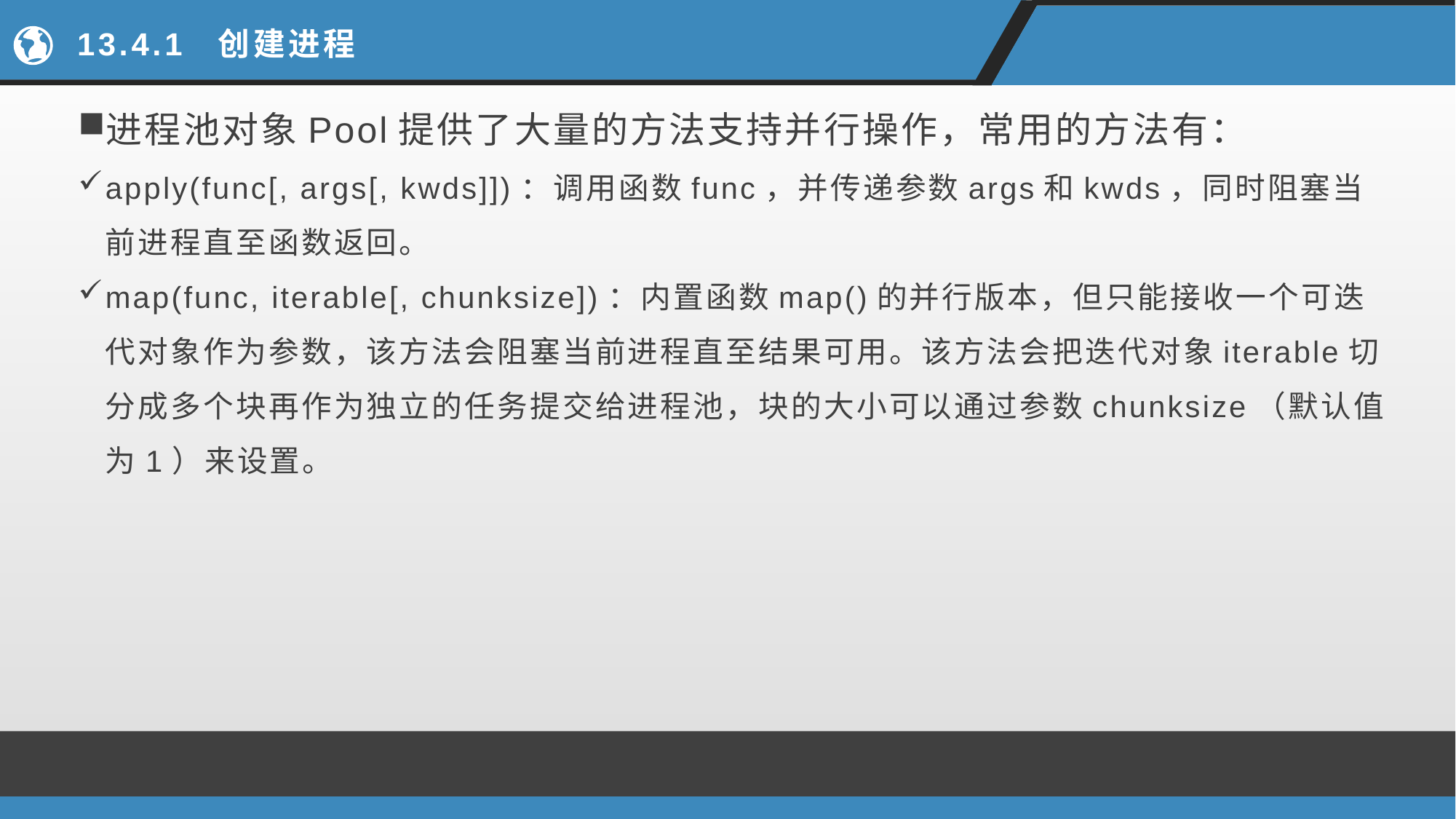

# 13.4.1  创建进程

进程池对象Pool提供了大量的方法支持并行操作，常用的方法有：
apply(func[, args[, kwds]])：调用函数func，并传递参数args和kwds，同时阻塞当前进程直至函数返回。
map(func, iterable[, chunksize])：内置函数map()的并行版本，但只能接收一个可迭代对象作为参数，该方法会阻塞当前进程直至结果可用。该方法会把迭代对象iterable切分成多个块再作为独立的任务提交给进程池，块的大小可以通过参数chunksize（默认值为1）来设置。